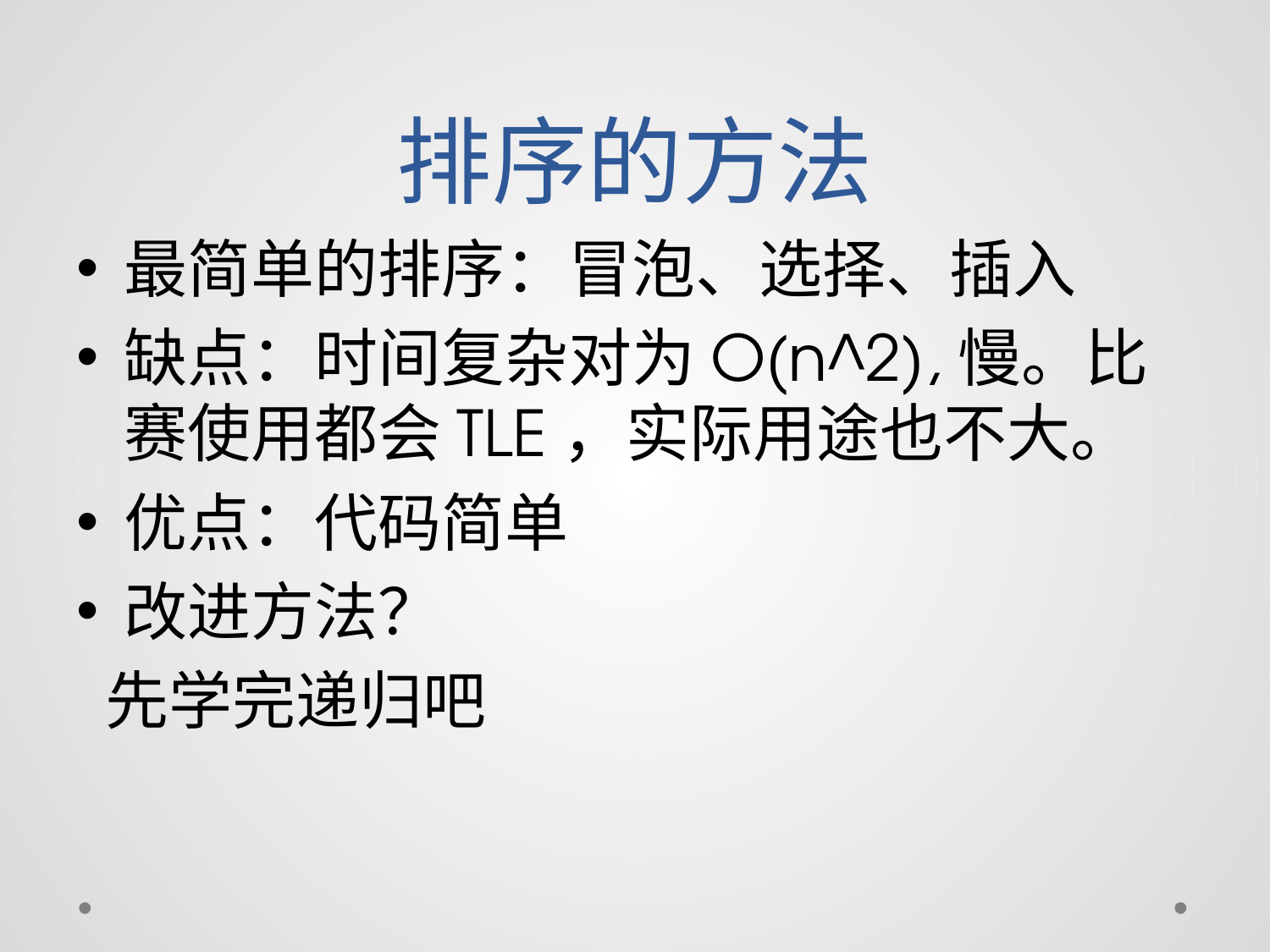

# 排序的方法
最简单的排序：冒泡、选择、插入
缺点：时间复杂对为O(n^2),慢。比赛使用都会TLE，实际用途也不大。
优点：代码简单
改进方法？
 先学完递归吧